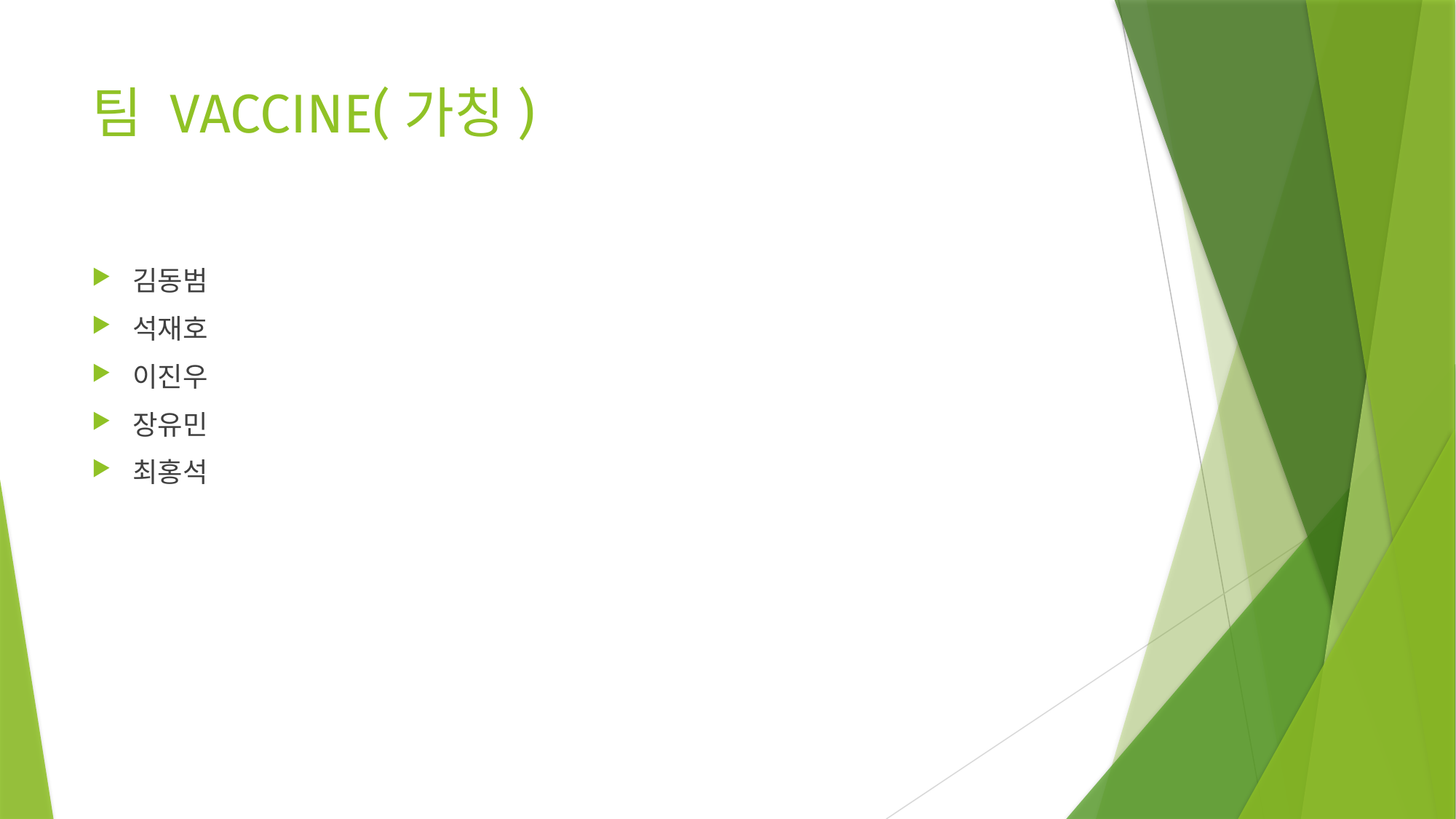

# 팀 VACCINE(가칭)
김동범
석재호
이진우
장유민
최홍석